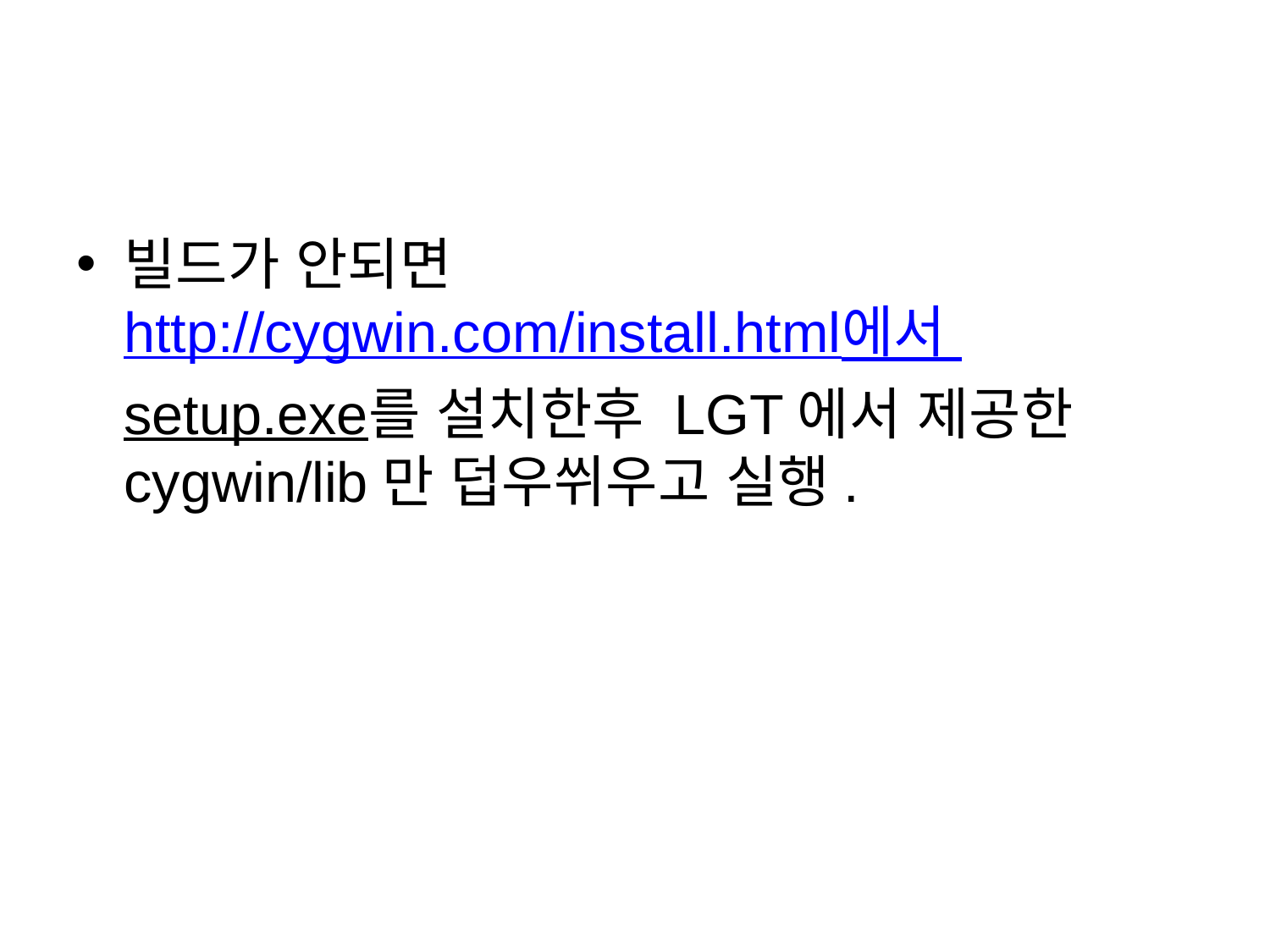

#
빌드가 안되면 http://cygwin.com/install.html에서 setup.exe를 설치한후 LGT에서 제공한 cygwin/lib만 덥우쒸우고 실행.